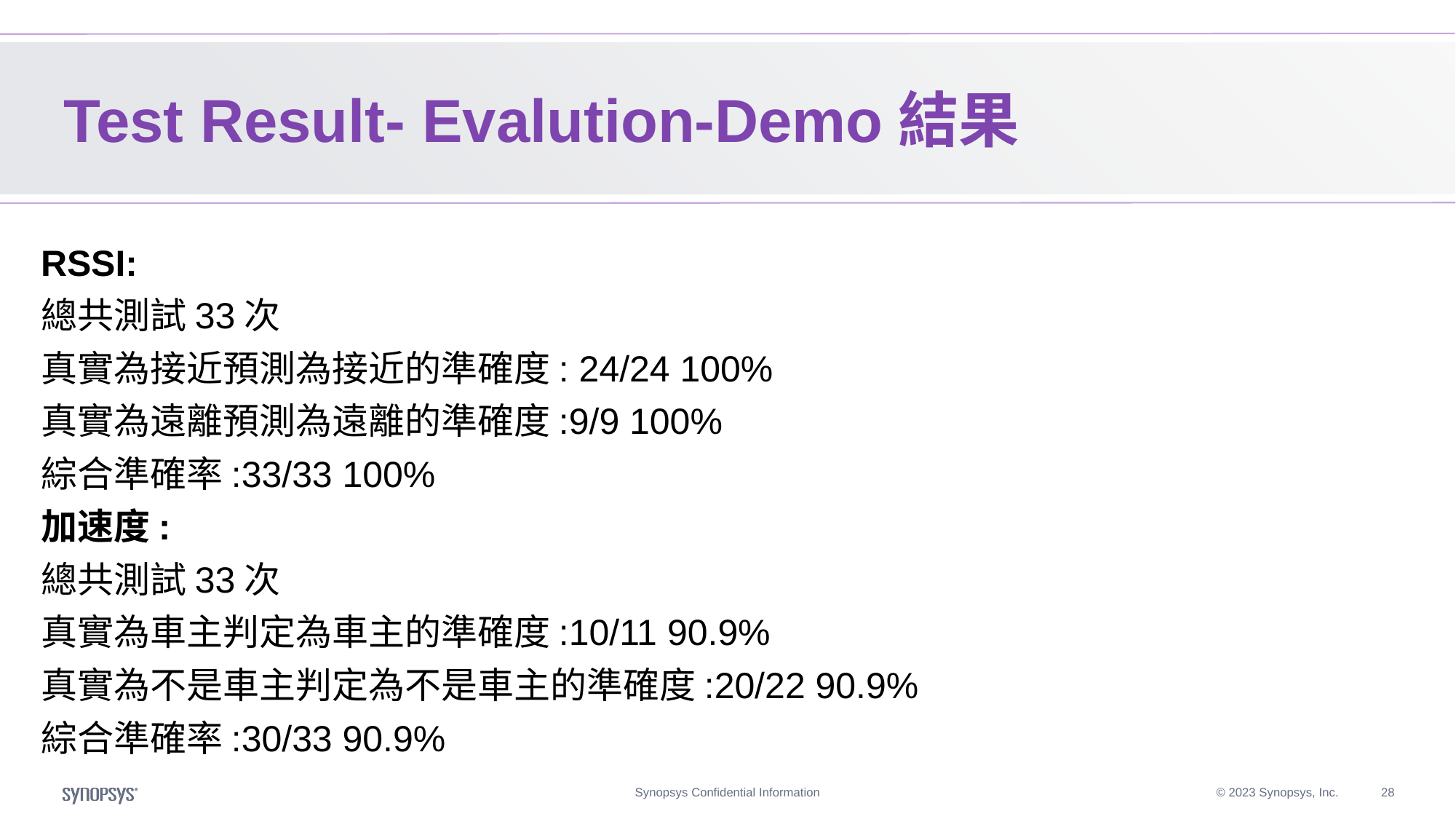

# Test Result- Evalution-Demo結果
RSSI:
總共測試33次
真實為接近預測為接近的準確度: 24/24 100%
真實為遠離預測為遠離的準確度:9/9 100%
綜合準確率:33/33 100%
加速度:
總共測試33次
真實為車主判定為車主的準確度:10/11 90.9%
真實為不是車主判定為不是車主的準確度:20/22 90.9%
綜合準確率:30/33 90.9%